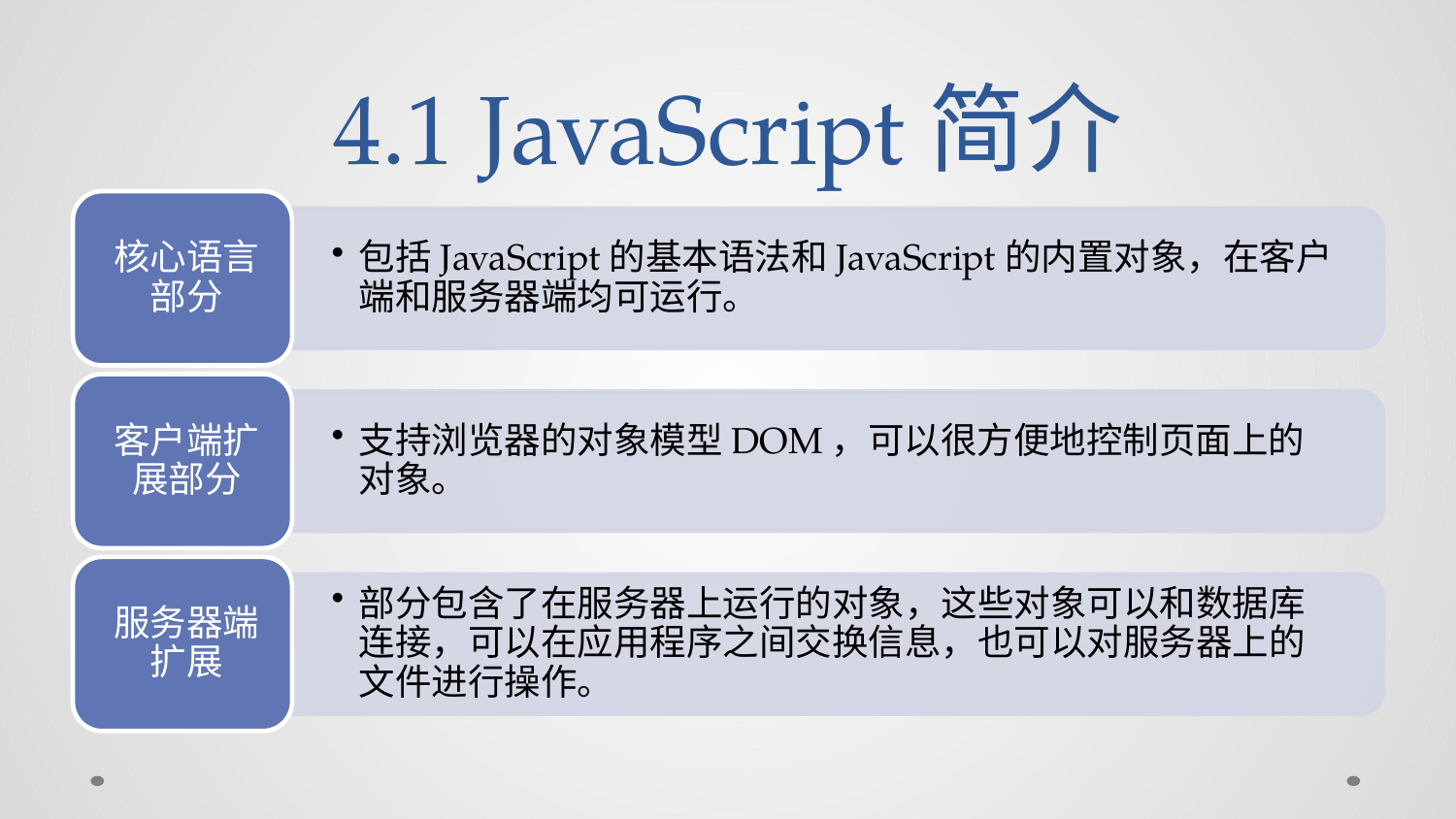

# 4.1 JavaScript简介
包括JavaScript的基本语法和JavaScript的内置对象，在客户端和服务器端均可运行。
核心语言部分
支持浏览器的对象模型DOM，可以很方便地控制页面上的对象。
客户端扩展部分
部分包含了在服务器上运行的对象，这些对象可以和数据库连接，可以在应用程序之间交换信息，也可以对服务器上的文件进行操作。
服务器端扩展